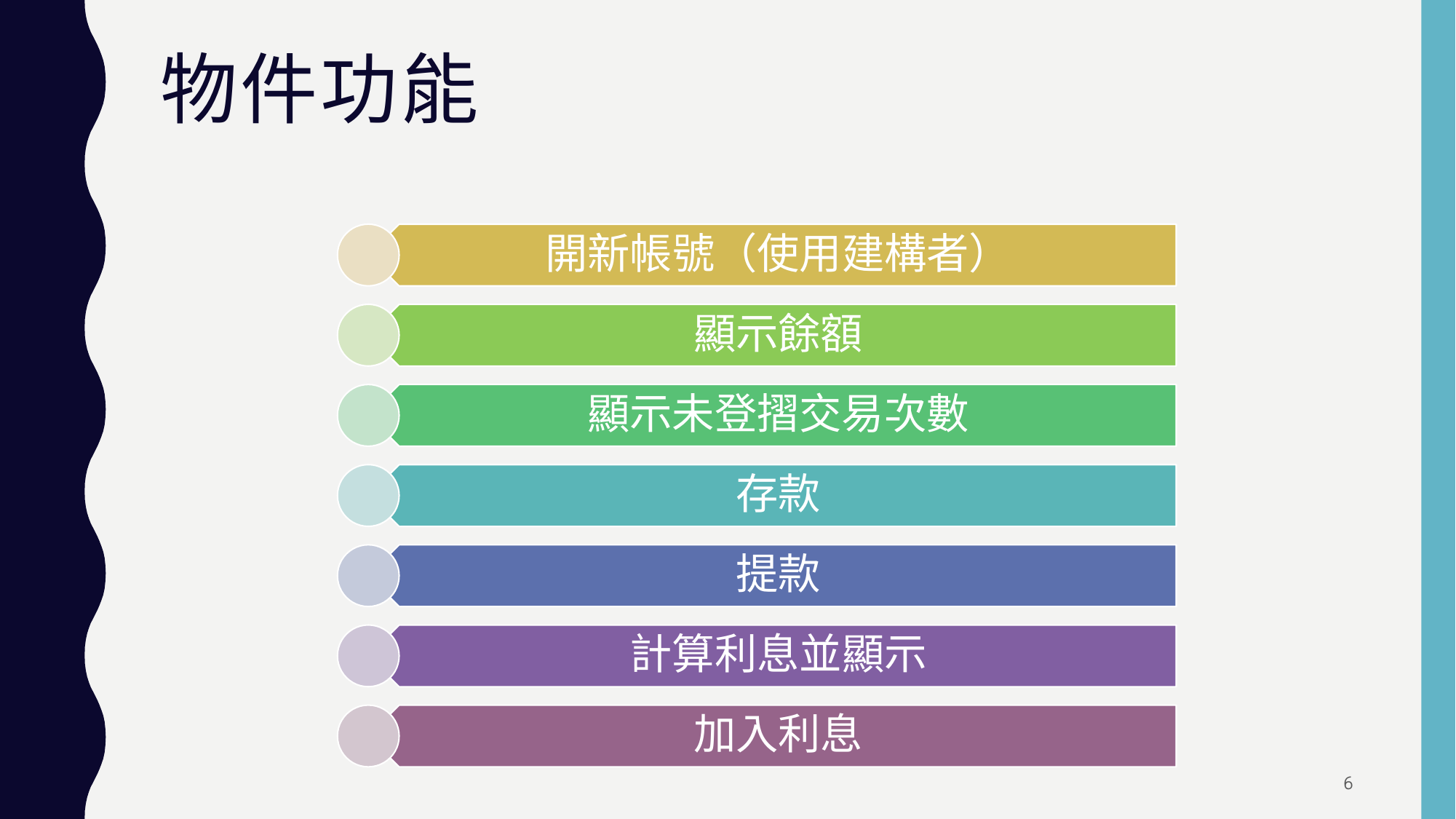

# 物件功能
開新帳號（使用建構者）
顯示餘額
顯示未登摺交易次數
存款
提款
計算利息並顯示
加入利息
6